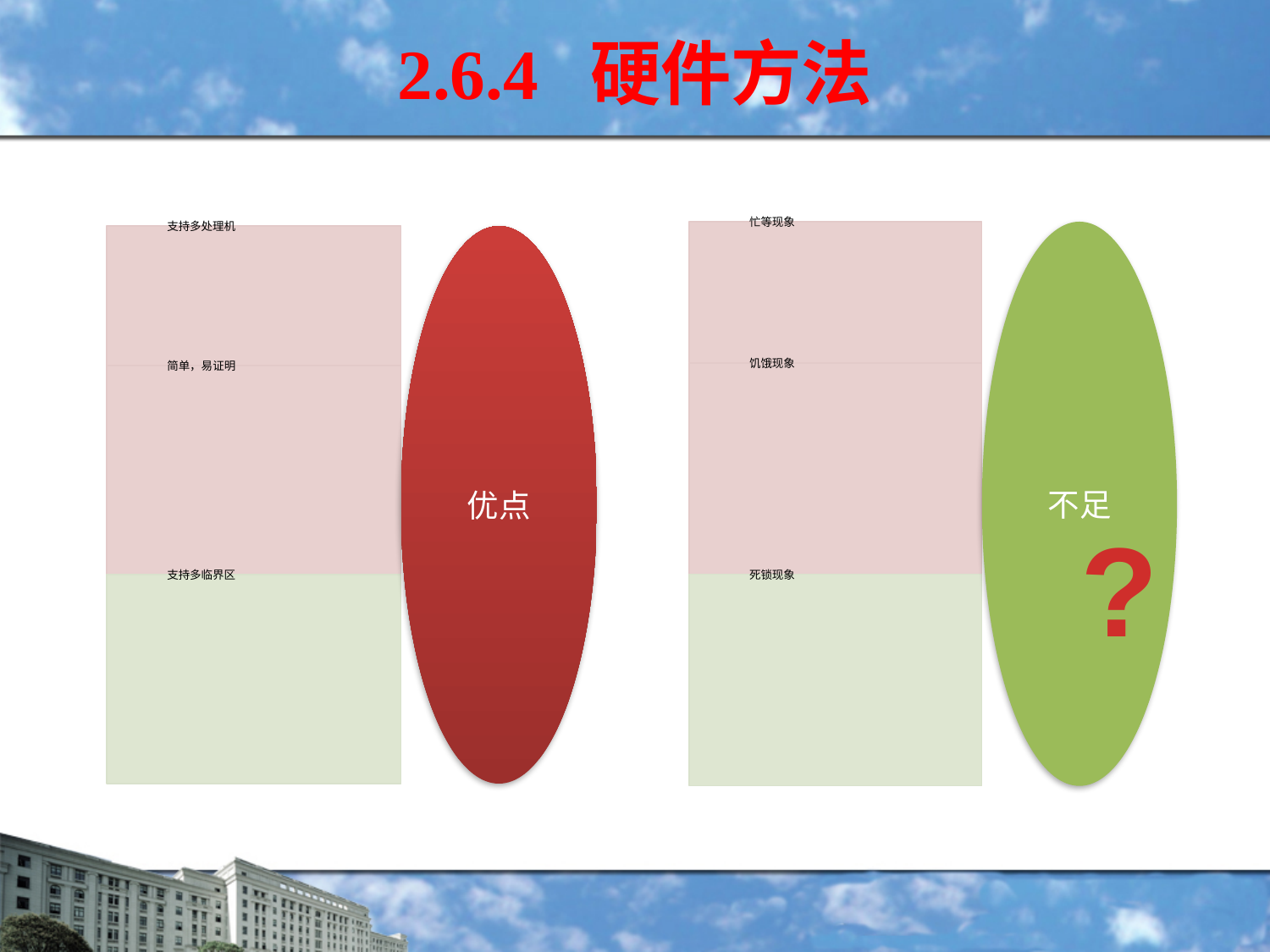

2.6.4  硬件方法
不足
忙等现象
饥饿现象
死锁现象
优点
支持多处理机
简单，易证明
支持多临界区
?